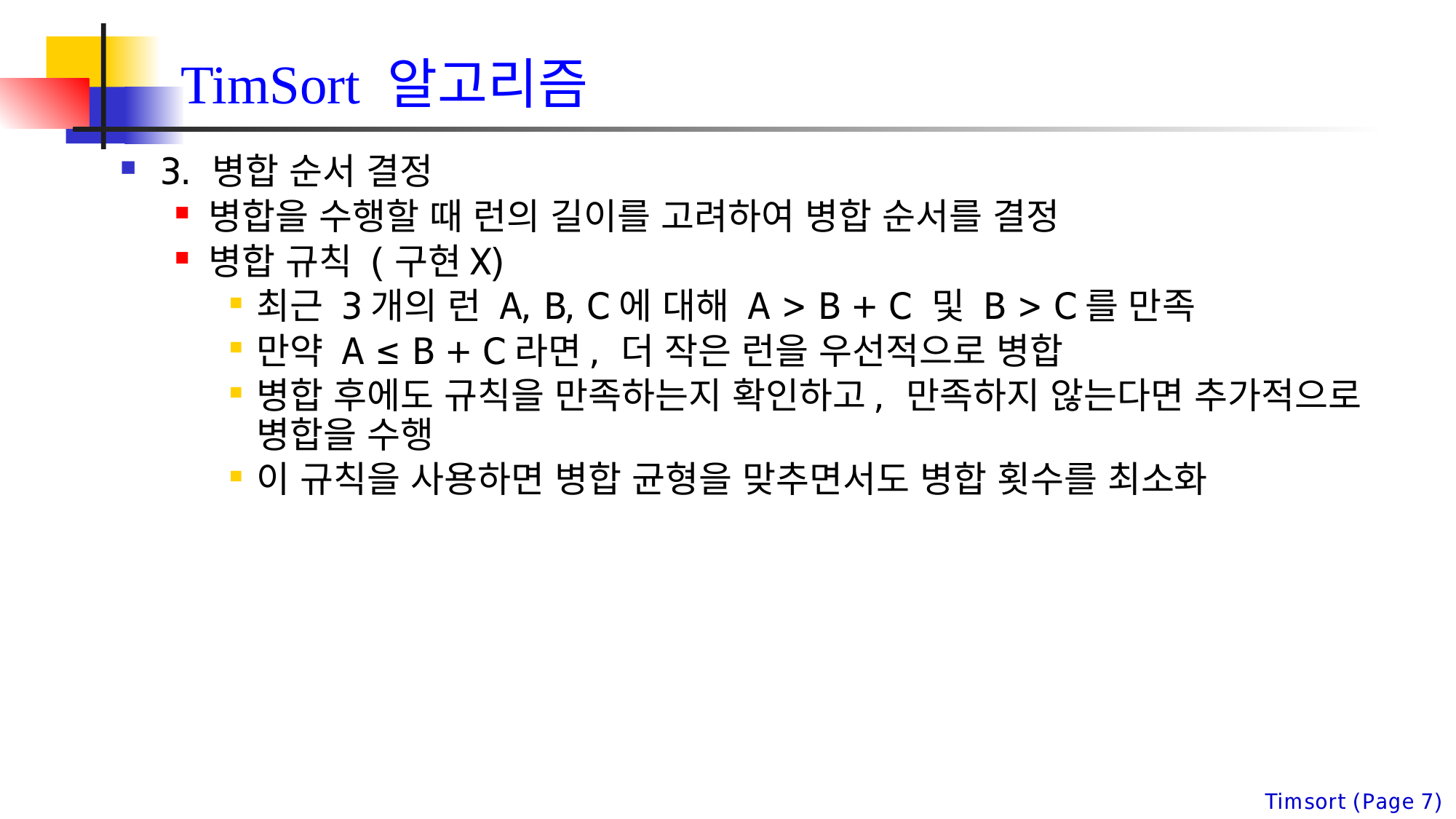

# TimSort 알고리즘
3. 병합 순서 결정
병합을 수행할 때 런의 길이를 고려하여 병합 순서를 결정
병합 규칙 (구현X)
최근 3개의 런 A, B, C에 대해 A > B + C 및 B > C를 만족
만약 A ≤ B + C라면, 더 작은 런을 우선적으로 병합
병합 후에도 규칙을 만족하는지 확인하고, 만족하지 않는다면 추가적으로 병합을 수행
이 규칙을 사용하면 병합 균형을 맞추면서도 병합 횟수를 최소화
Timsort (Page 7)